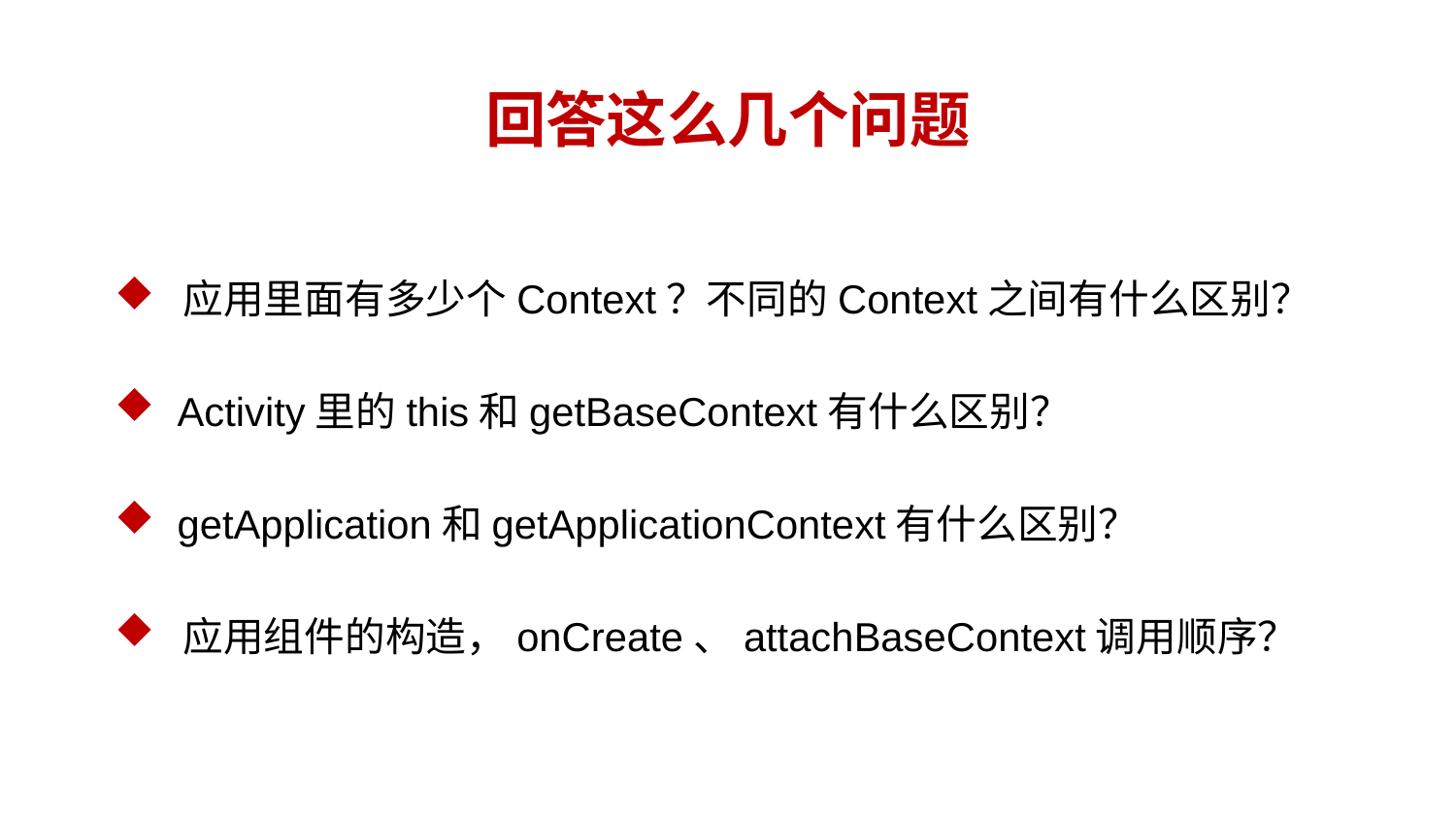

# 回答这么几个问题
  应用里面有多少个Context？不同的Context之间有什么区别？
  Activity里的this和getBaseContext有什么区别？
  getApplication和getApplicationContext有什么区别？
  应用组件的构造，onCreate、attachBaseContext调用顺序？